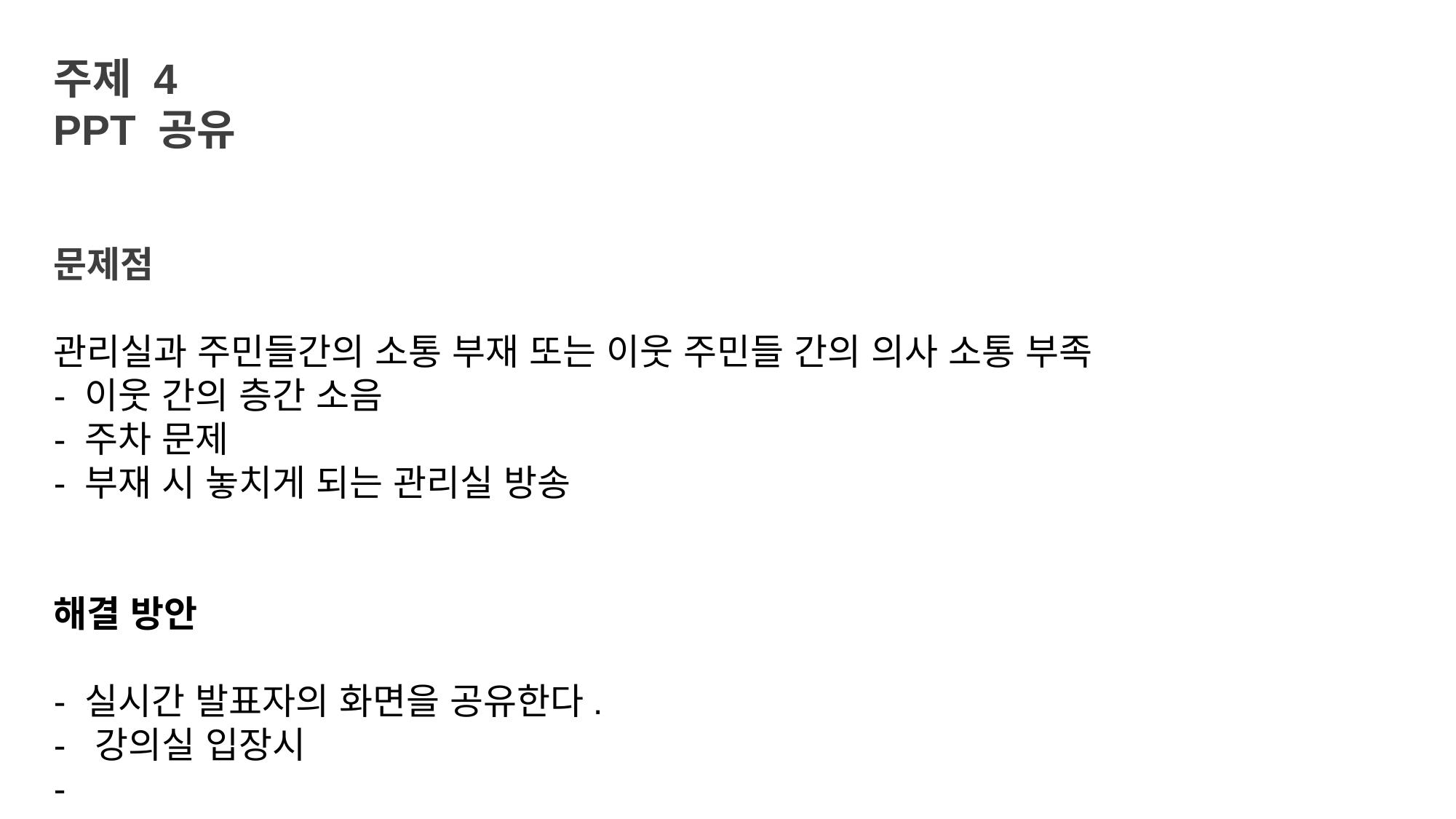

주제 4
PPT 공유

문제점

관리실과 주민들간의 소통 부재 또는 이웃 주민들 간의 의사 소통 부족
- 이웃 간의 층간 소음
- 주차 문제
- 부재 시 놓치게 되는 관리실 방송

해결 방안

- 실시간 발표자의 화면을 공유한다.
-  강의실 입장시
-